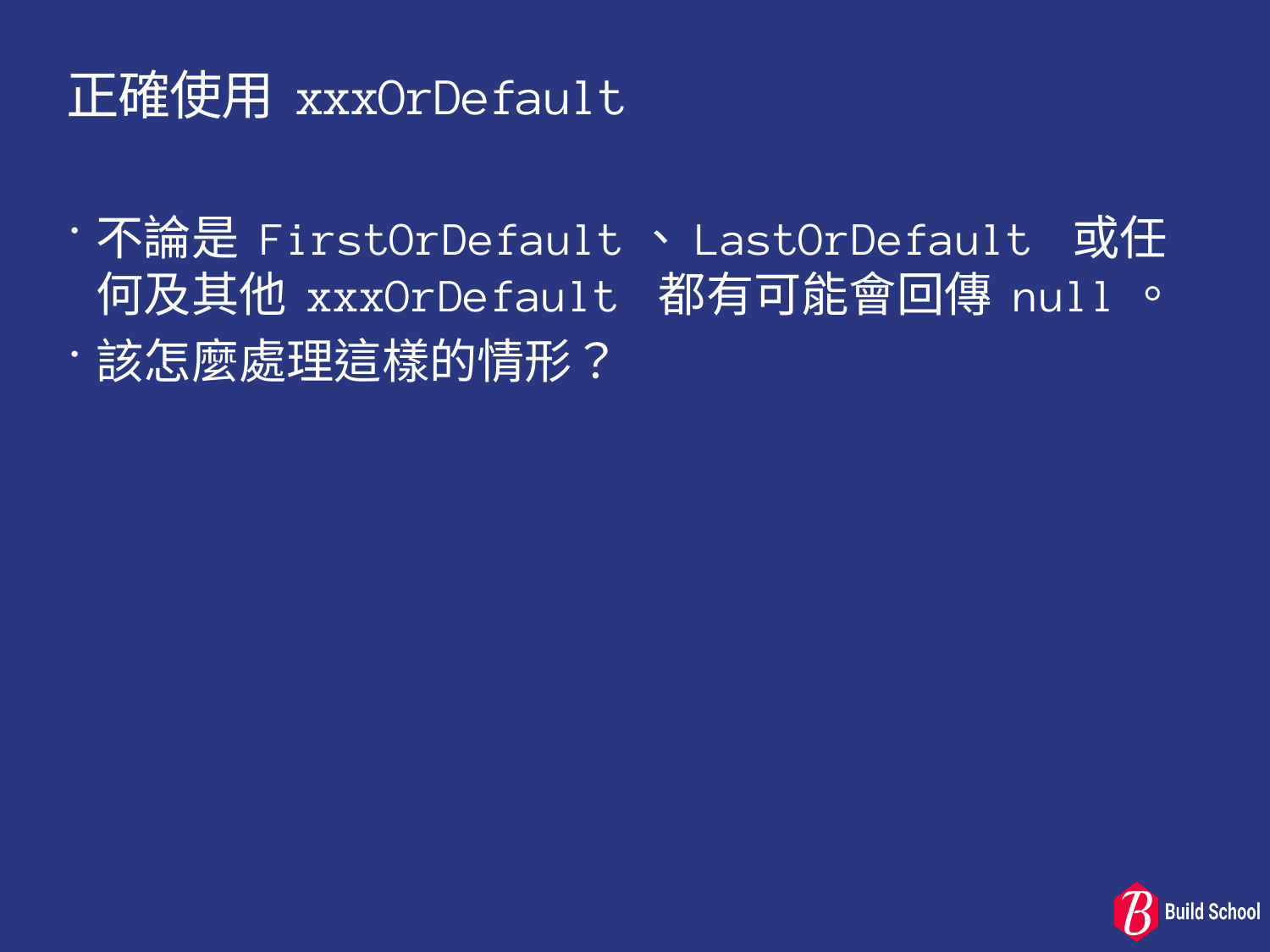

# 正確使用 xxxOrDefault
不論是 FirstOrDefault、LastOrDefault 或任何及其他 xxxOrDefault 都有可能會回傳 null。
該怎麼處理這樣的情形？